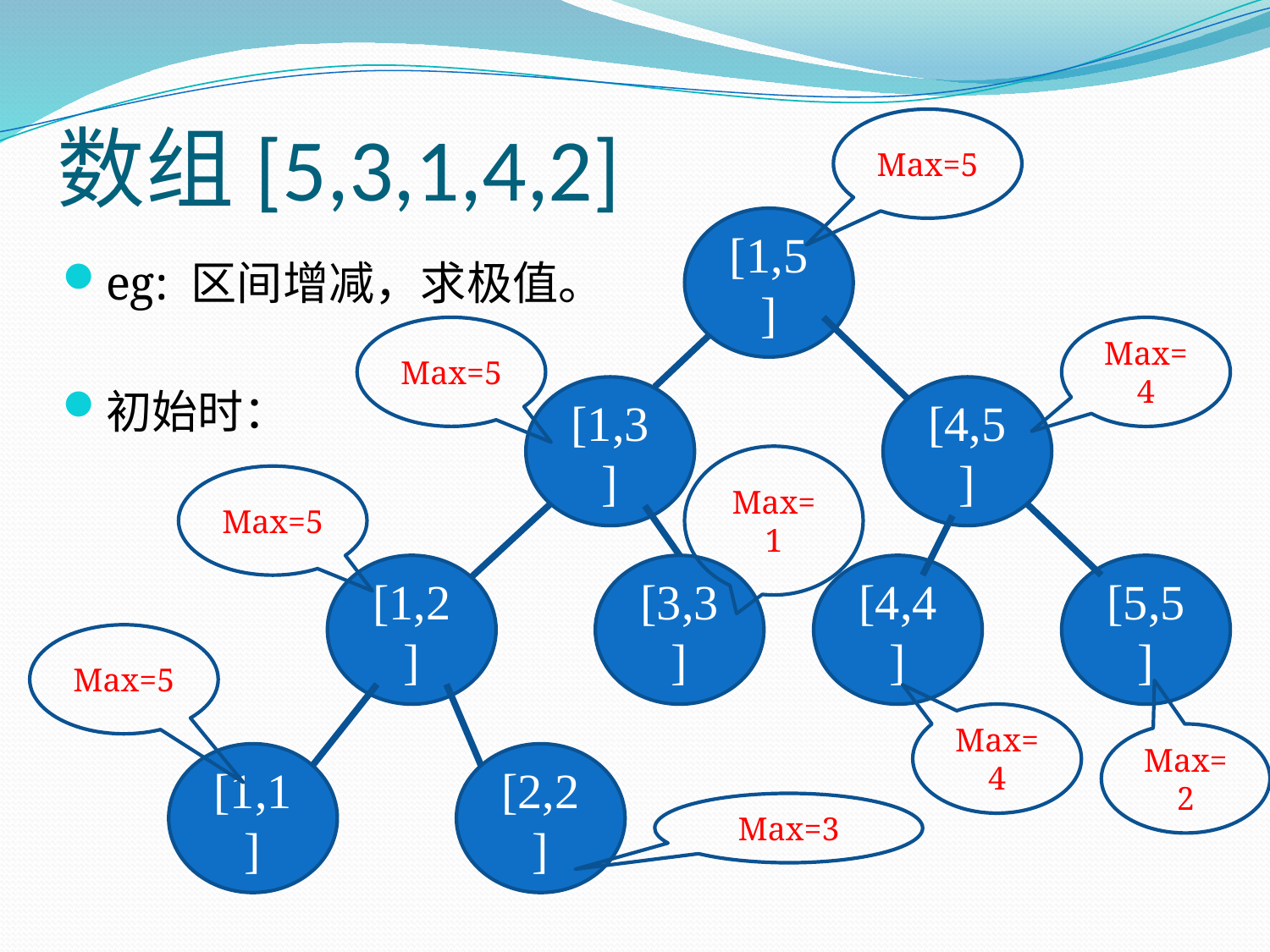

# 数组[5,3,1,4,2]
Max=5
[1,5]
[1,3]
[4,5]
[1,2]
[3,3]
[4,4]
[5,5]
[1,1]
[2,2]
eg: 区间增减，求极值。

初始时：
Max=5
Max=4
Max=1
Max=5
Max=5
Max=4
Max=2
Max=3